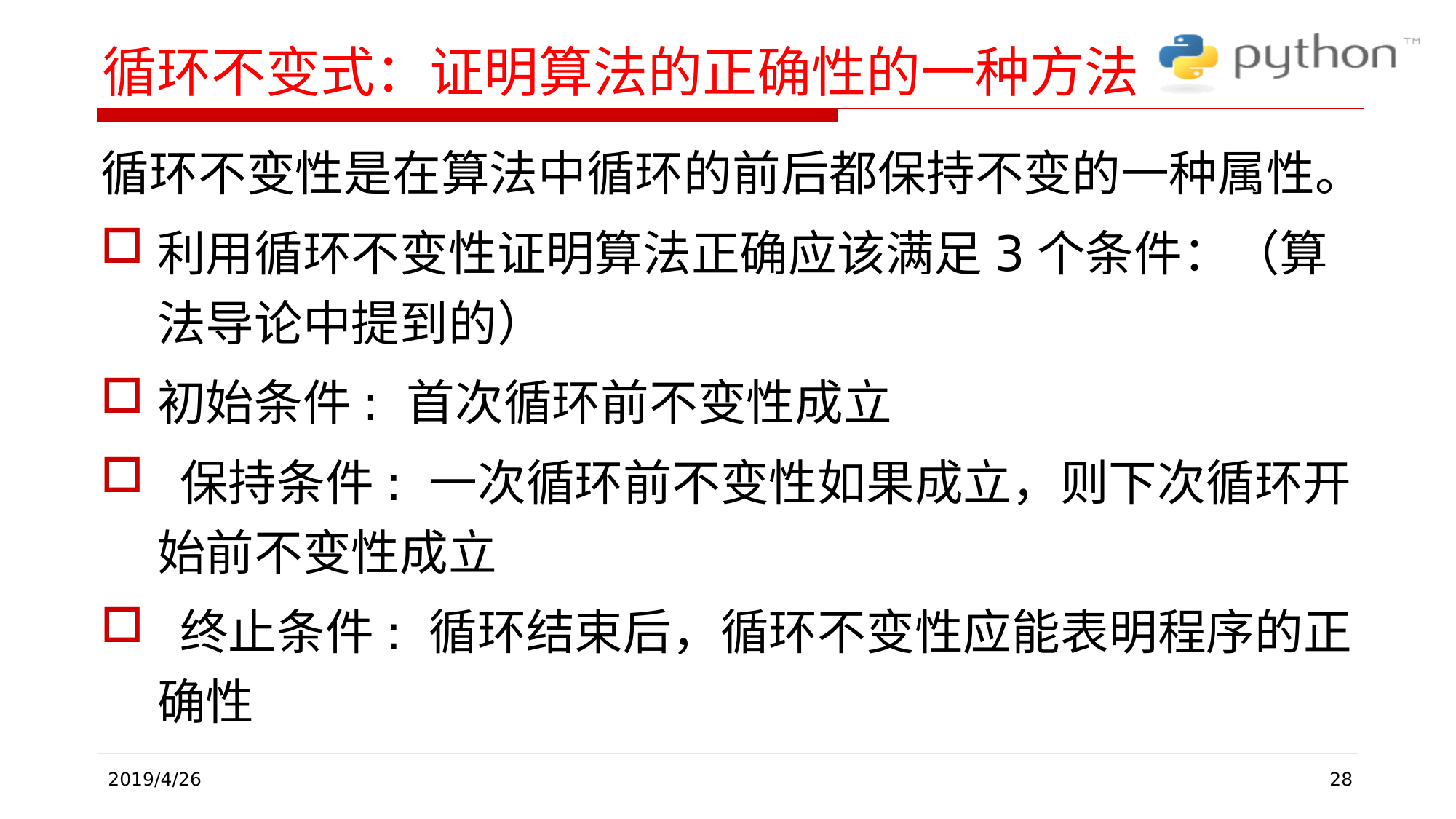

# 循环不变式：证明算法的正确性的一种方法
循环不变性是在算法中循环的前后都保持不变的一种属性。
利用循环不变性证明算法正确应该满足3个条件：（算法导论中提到的）
初始条件: 首次循环前不变性成立
 保持条件: 一次循环前不变性如果成立，则下次循环开始前不变性成立
 终止条件: 循环结束后，循环不变性应能表明程序的正确性

28
2019/4/26